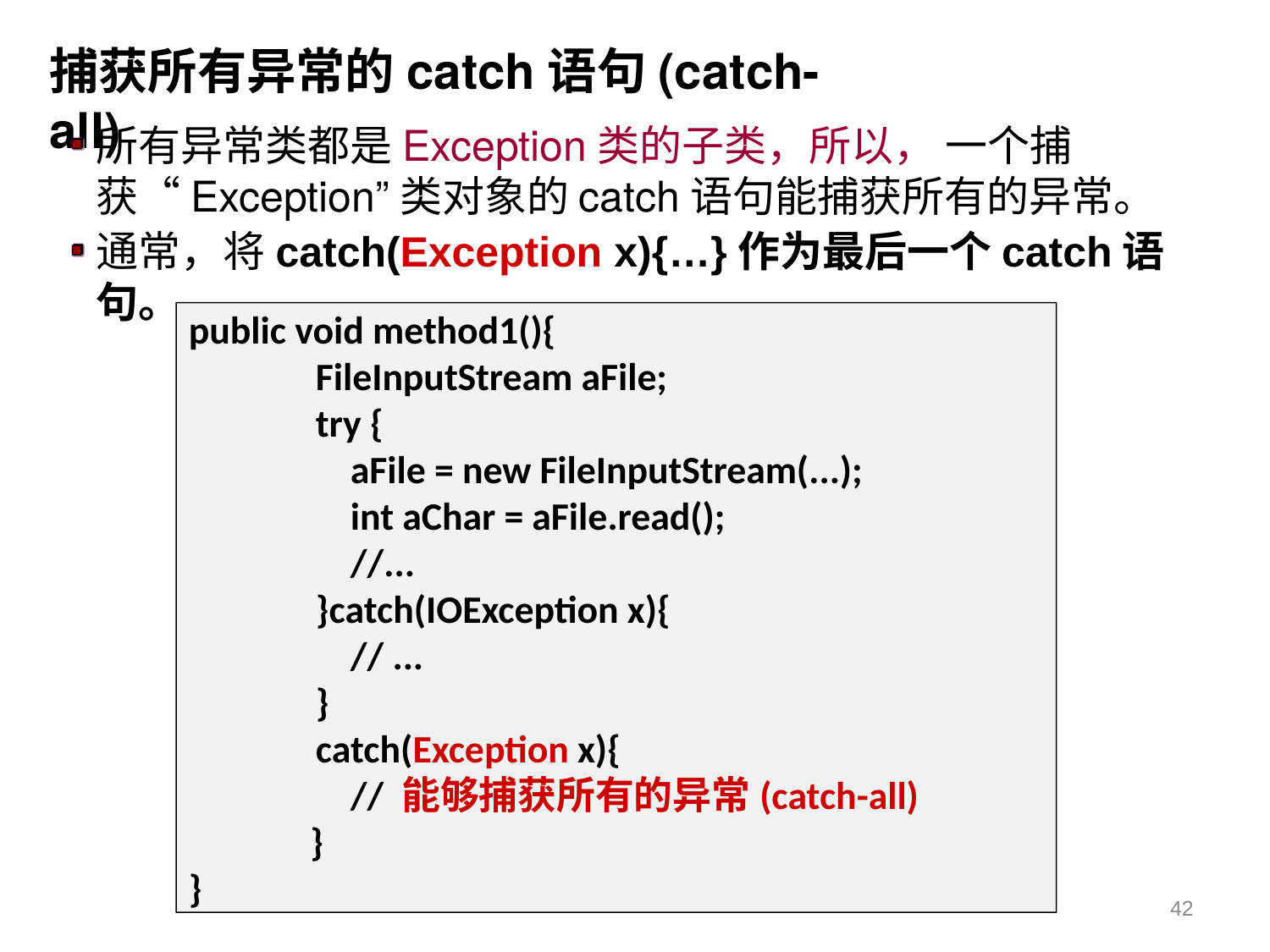

捕获所有异常的catch语句(catch-all)
所有异常类都是Exception类的子类，所以， 一个捕获“Exception”类对象的catch语句能捕获所有的异常。
通常，将catch(Exception x){…}作为最后一个catch语句。
public void method1(){
	FileInputStream aFile;
	try {
    aFile = new FileInputStream(...);
    int aChar = aFile.read();
    //...
	}catch(IOException x){
	    // ...
	}
	catch(Exception x){
	    // 能够捕获所有的异常(catch-all)
              }
}
42